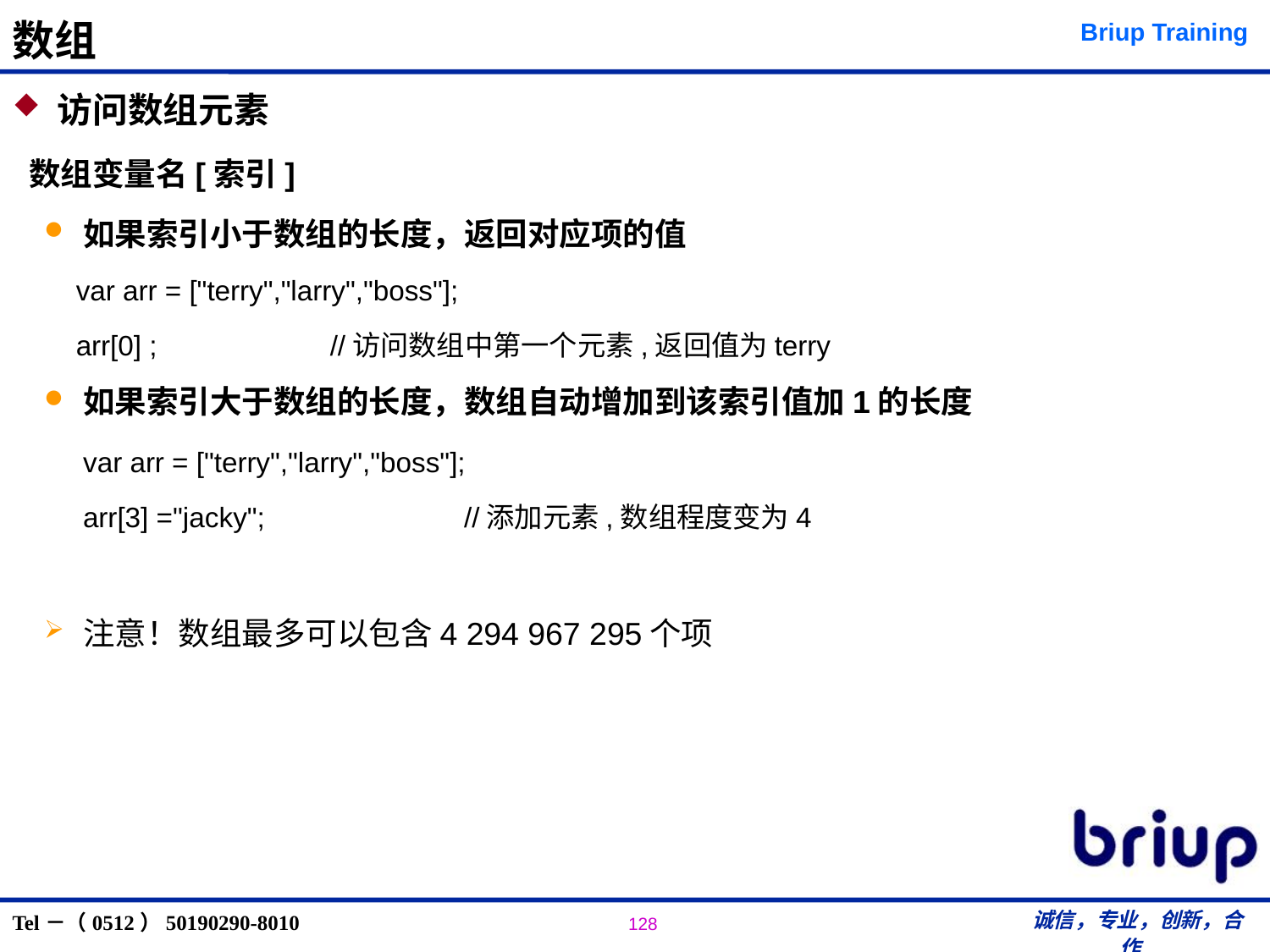

# 数组
 访问数组元素
 数组变量名[索引]
如果索引小于数组的长度，返回对应项的值
var arr = ["terry","larry","boss"];
arr[0] ;		//访问数组中第一个元素,返回值为terry
如果索引大于数组的长度，数组自动增加到该索引值加1的长度
	var arr = ["terry","larry","boss"];
	arr[3] ="jacky";		//添加元素,数组程度变为4

注意！数组最多可以包含4 294 967 295个项